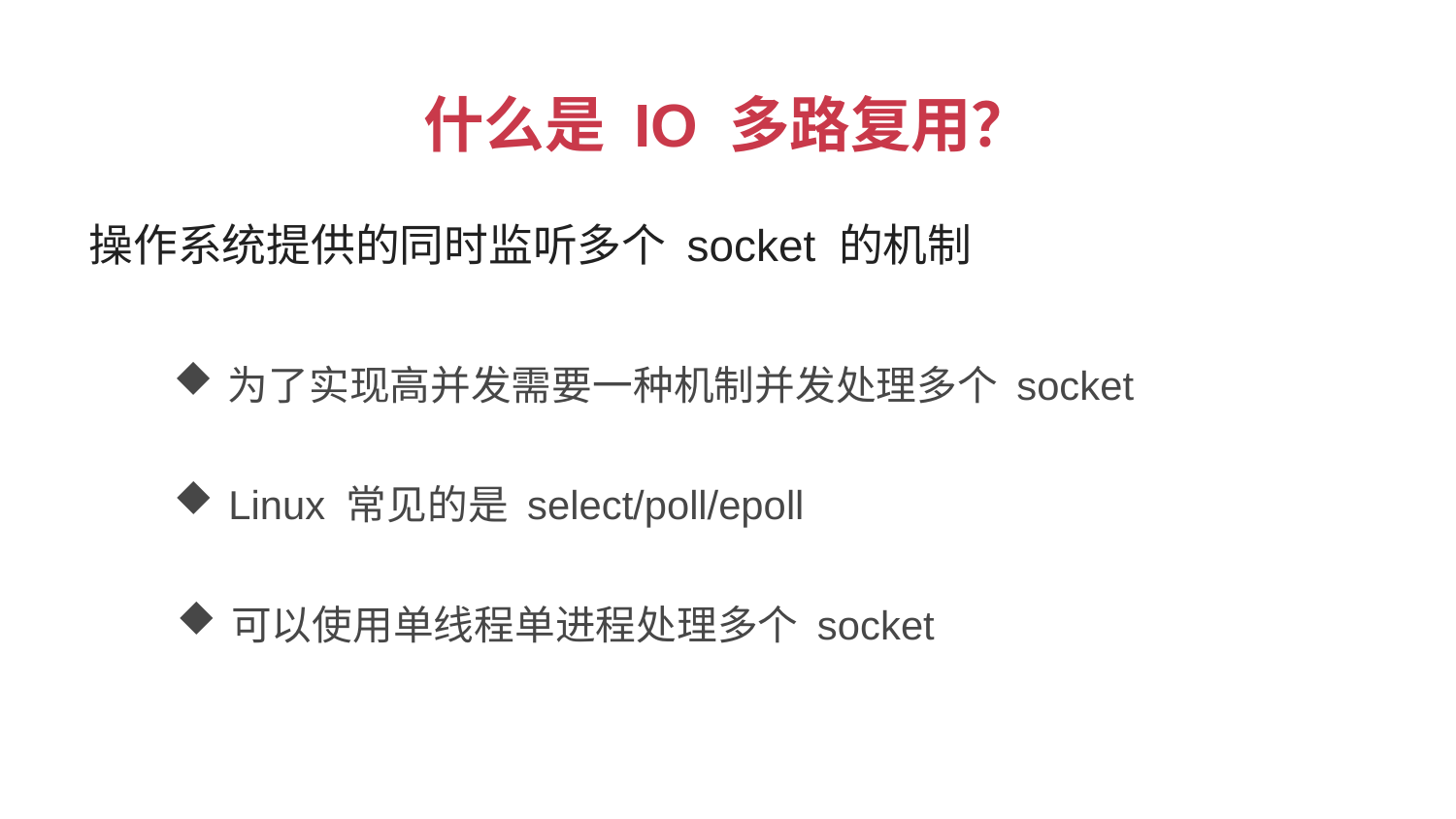

什么是 IO 多路复用？
操作系统提供的同时监听多个 socket 的机制
为了实现高并发需要一种机制并发处理多个 socket
Linux 常见的是 select/poll/epoll
可以使用单线程单进程处理多个 socket